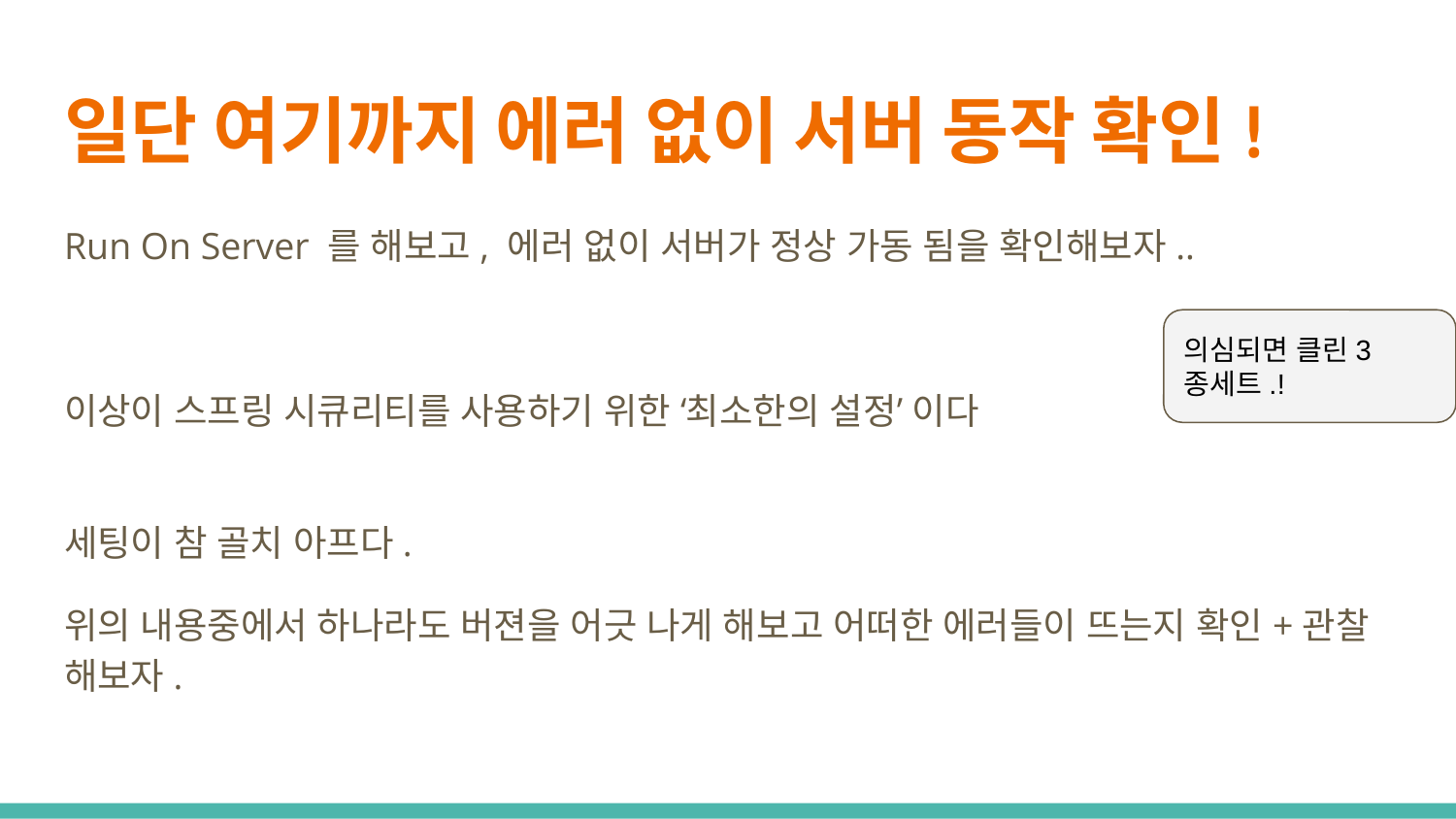

# 일단 여기까지 에러 없이 서버 동작 확인!
Run On Server 를 해보고, 에러 없이 서버가 정상 가동 됨을 확인해보자..

이상이 스프링 시큐리티를 사용하기 위한 ‘최소한의 설정’ 이다
세팅이 참 골치 아프다.
위의 내용중에서 하나라도 버젼을 어긋 나게 해보고 어떠한 에러들이 뜨는지 확인+관찰 해보자.
의심되면 클린3종세트.!